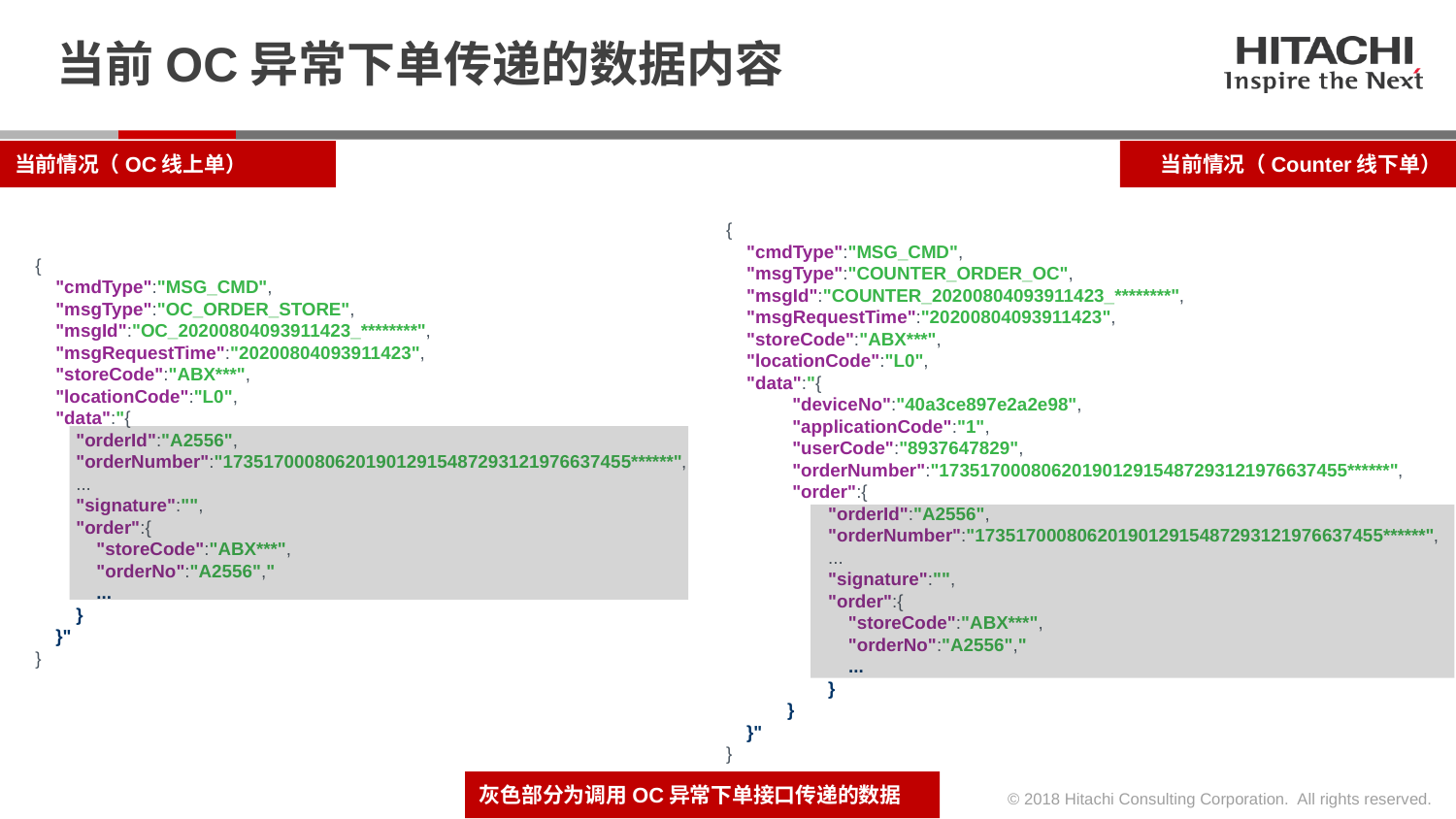

# 当前OC异常下单传递的数据内容
当前情况（OC线上单）
当前情况（Counter线下单）
{
    "cmdType":"MSG_CMD",
    "msgType":"COUNTER_ORDER_OC",
    "msgId":"COUNTER_20200804093911423_********",
    "msgRequestTime":"20200804093911423",
    "storeCode":"ABX***",
    "locationCode":"L0",
    "data":"{
             "deviceNo":"40a3ce897e2a2e98",
             "applicationCode":"1",
             "userCode":"8937647829",
             "orderNumber":"1735170008062019012915487293121976637455******",
             "order":{
                    "orderId":"A2556",
                    "orderNumber":"1735170008062019012915487293121976637455******",
                    ...
                    "signature":"",
                    "order":{
                        "storeCode":"ABX***",
                        "orderNo":"A2556","
                        ...
                    }
            }
    }"
}
{
    "cmdType":"MSG_CMD",
    "msgType":"OC_ORDER_STORE",
    "msgId":"OC_20200804093911423_********",
    "msgRequestTime":"20200804093911423",
    "storeCode":"ABX***",
    "locationCode":"L0",
    "data":"{
        "orderId":"A2556",
        "orderNumber":"1735170008062019012915487293121976637455******",
        ...
        "signature":"",
        "order":{
            "storeCode":"ABX***",
            "orderNo":"A2556","
            ...
        }
    }"
}

灰色部分为调用OC异常下单接口传递的数据